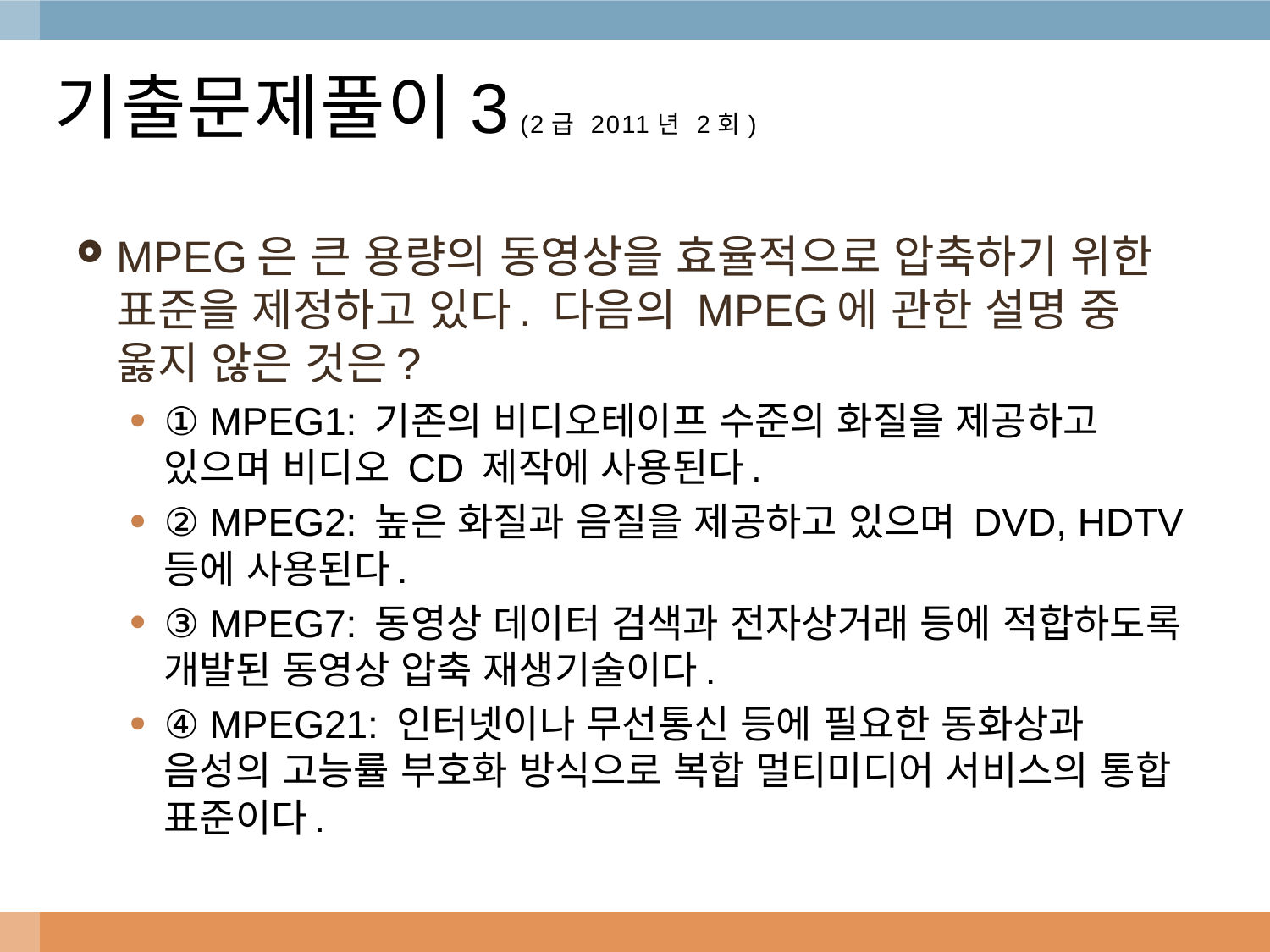

# 기출문제풀이3 (2급 2011년 2회)
MPEG은 큰 용량의 동영상을 효율적으로 압축하기 위한 표준을 제정하고 있다. 다음의 MPEG에 관한 설명 중 옳지 않은 것은?
① MPEG1: 기존의 비디오테이프 수준의 화질을 제공하고 있으며 비디오 CD 제작에 사용된다.
② MPEG2: 높은 화질과 음질을 제공하고 있으며 DVD, HDTV 등에 사용된다.
③ MPEG7: 동영상 데이터 검색과 전자상거래 등에 적합하도록 개발된 동영상 압축 재생기술이다.
④ MPEG21: 인터넷이나 무선통신 등에 필요한 동화상과 음성의 고능률 부호화 방식으로 복합 멀티미디어 서비스의 통합 표준이다.